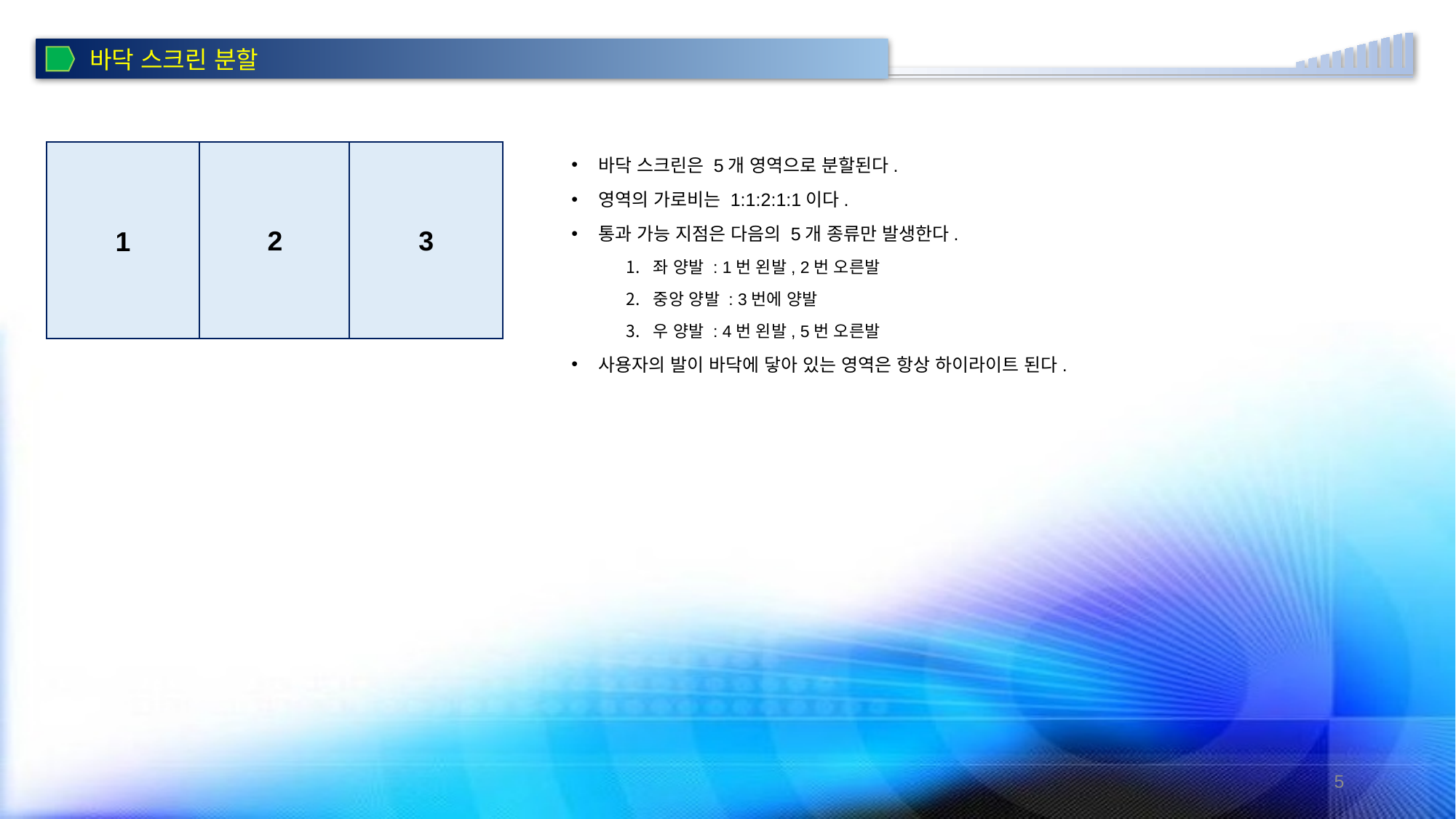

바닥 스크린 분할

1
2
3
바닥 스크린은 5개 영역으로 분할된다.
영역의 가로비는 1:1:2:1:1이다.
통과 가능 지점은 다음의 5개 종류만 발생한다.
좌 양발 : 1번 왼발, 2번 오른발
중앙 양발 : 3번에 양발
우 양발 : 4번 왼발, 5번 오른발
사용자의 발이 바닥에 닿아 있는 영역은 항상 하이라이트 된다.
5